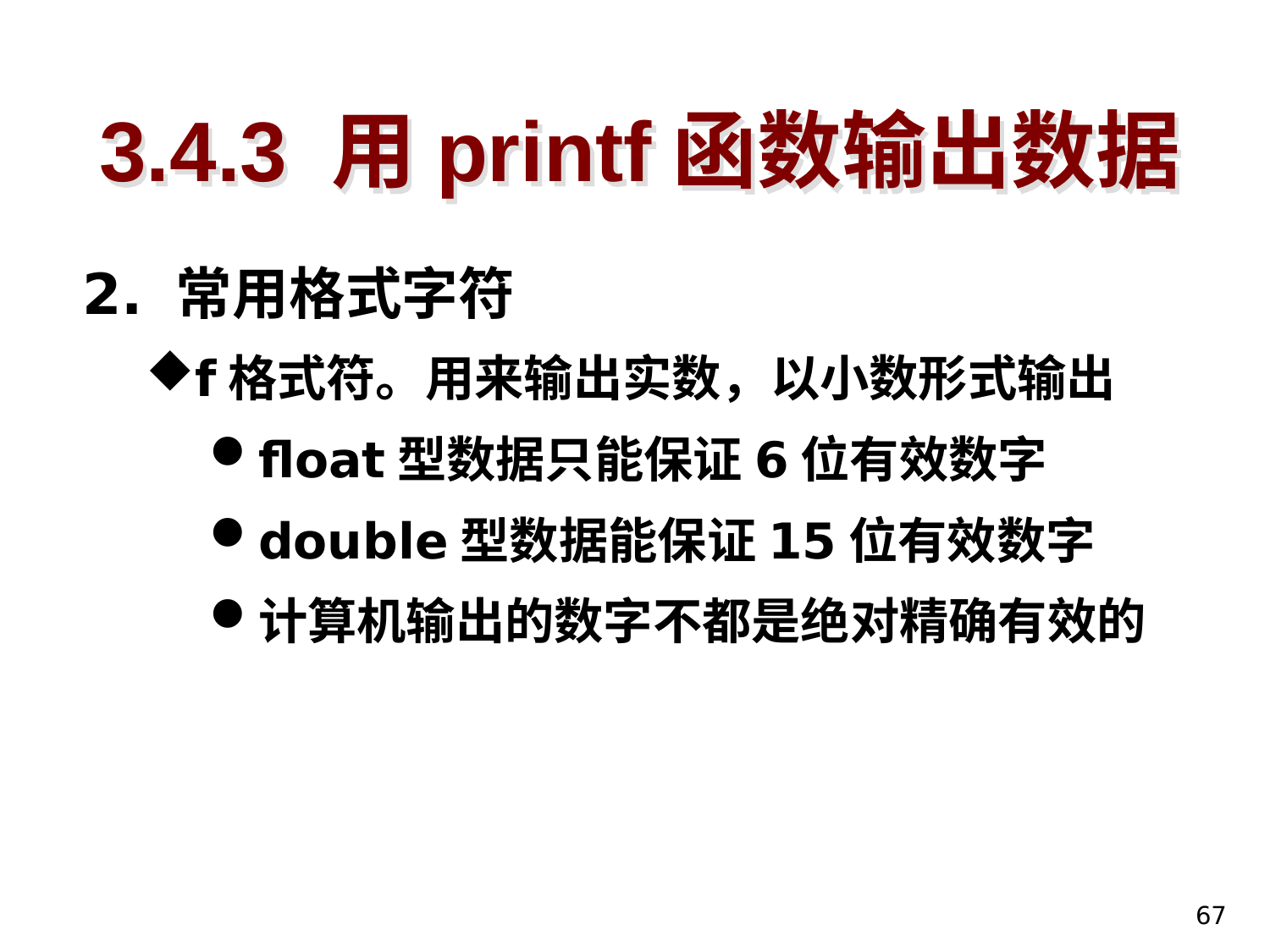

# 3.4.3 用printf函数输出数据
2. 常用格式字符
f格式符。用来输出实数，以小数形式输出
float型数据只能保证6位有效数字
double型数据能保证15位有效数字
计算机输出的数字不都是绝对精确有效的
67